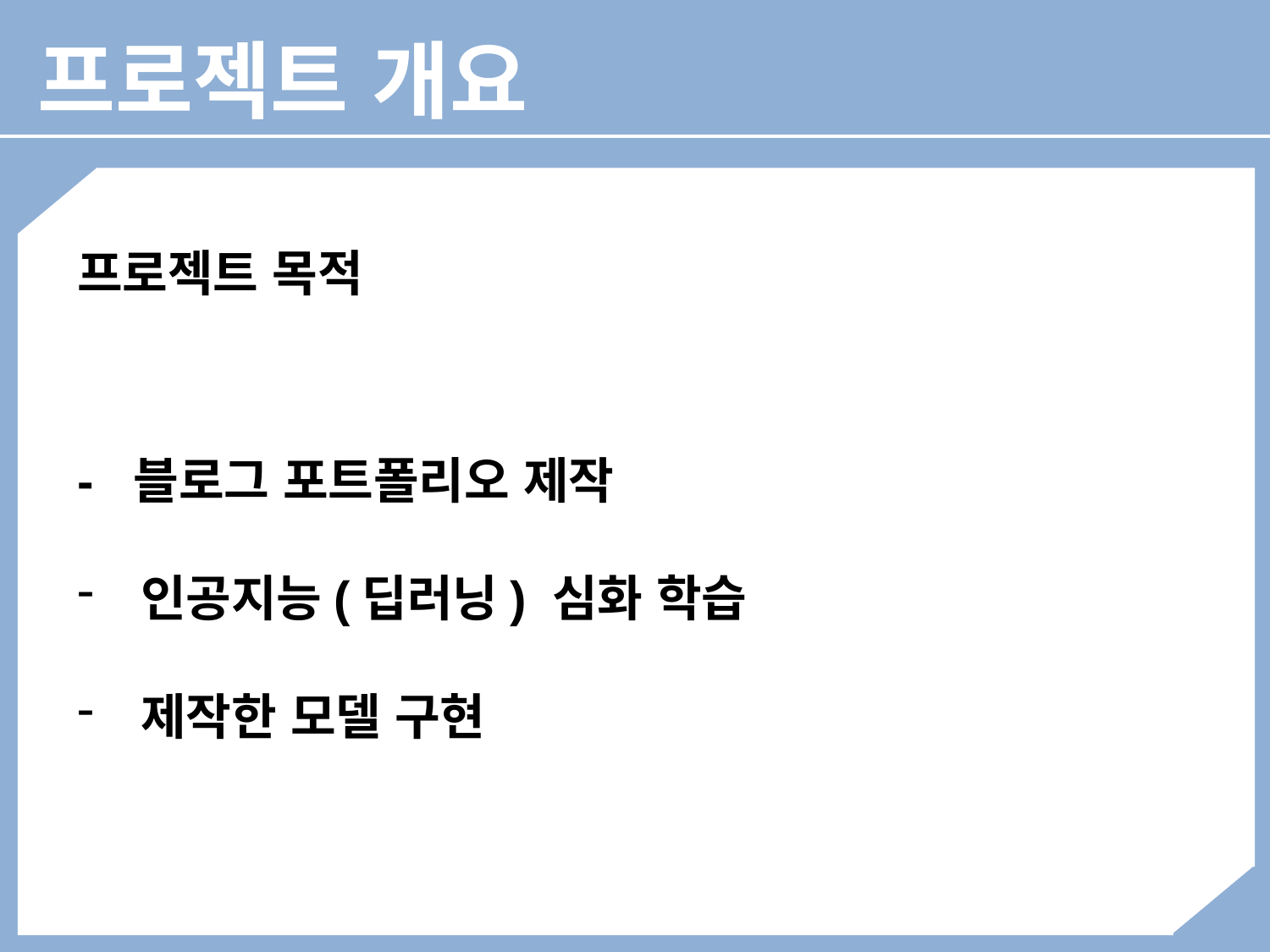

프로젝트 개요

프로젝트 목적

-  블로그 포트폴리오 제작
인공지능(딥러닝) 심화 학습
제작한 모델 구현